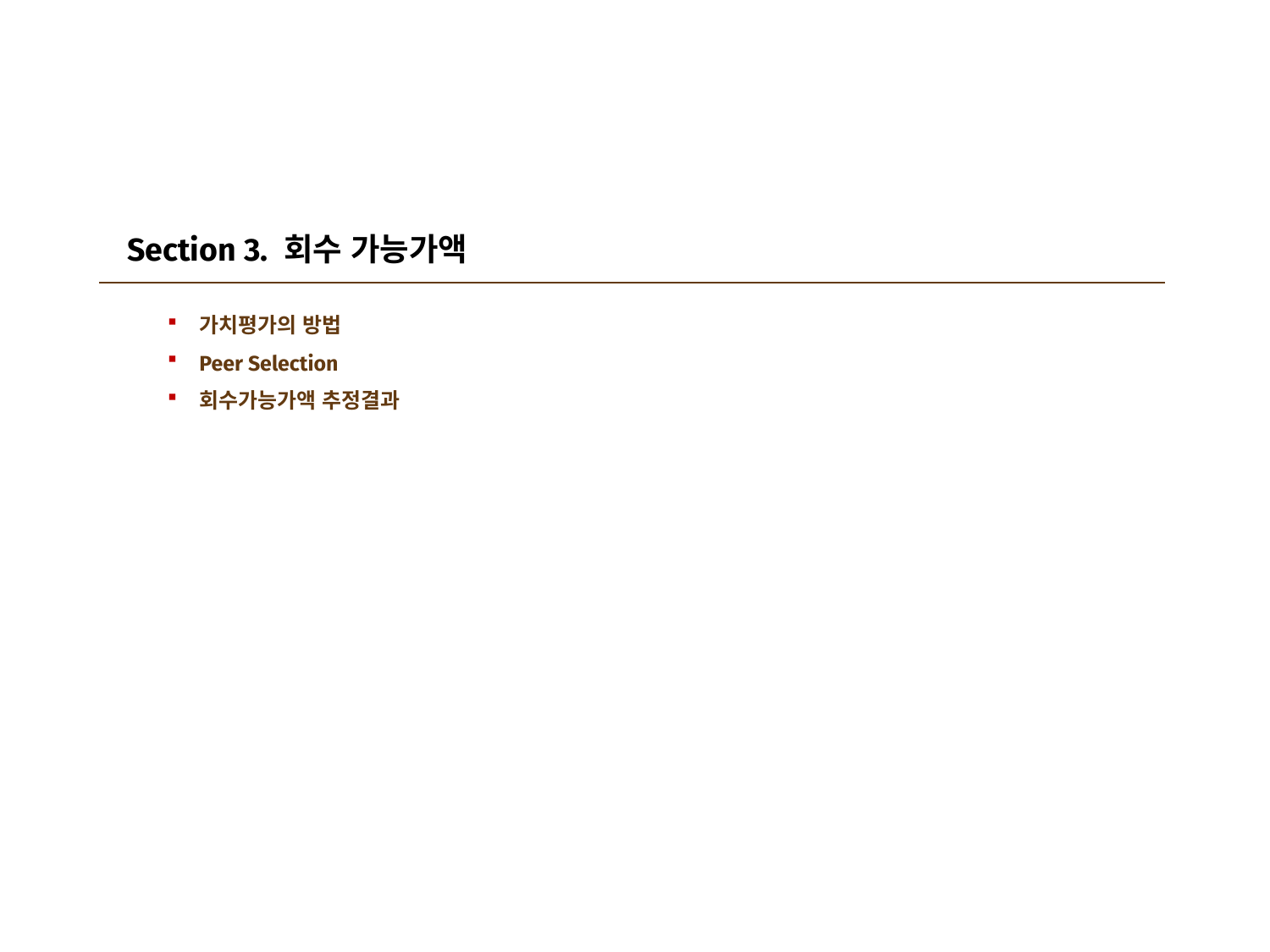

Section 3. 회수 가능가액
가치평가의 방법
Peer Selection
회수가능가액 추정결과